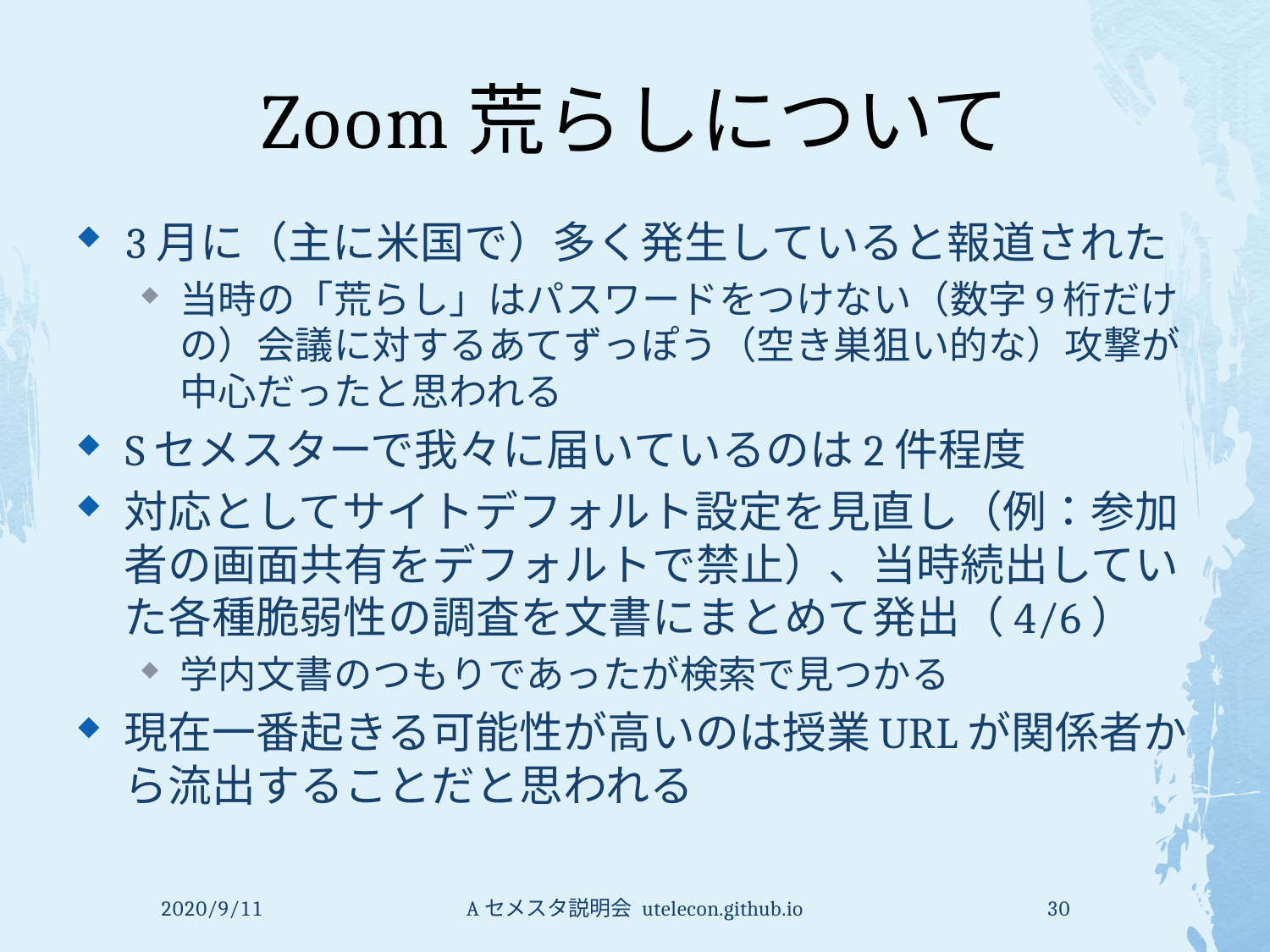

# Zoom荒らしについて
3月に（主に米国で）多く発生していると報道された
当時の「荒らし」はパスワードをつけない（数字9桁だけの）会議に対するあてずっぽう（空き巣狙い的な）攻撃が中心だったと思われる
Sセメスターで我々に届いているのは2件程度
対応としてサイトデフォルト設定を見直し（例：参加者の画面共有をデフォルトで禁止）、当時続出していた各種脆弱性の調査を文書にまとめて発出（4/6）
学内文書のつもりであったが検索で見つかる
現在一番起きる可能性が高いのは授業URLが関係者から流出することだと思われる
2020/9/11
Aセメスタ説明会 utelecon.github.io
30